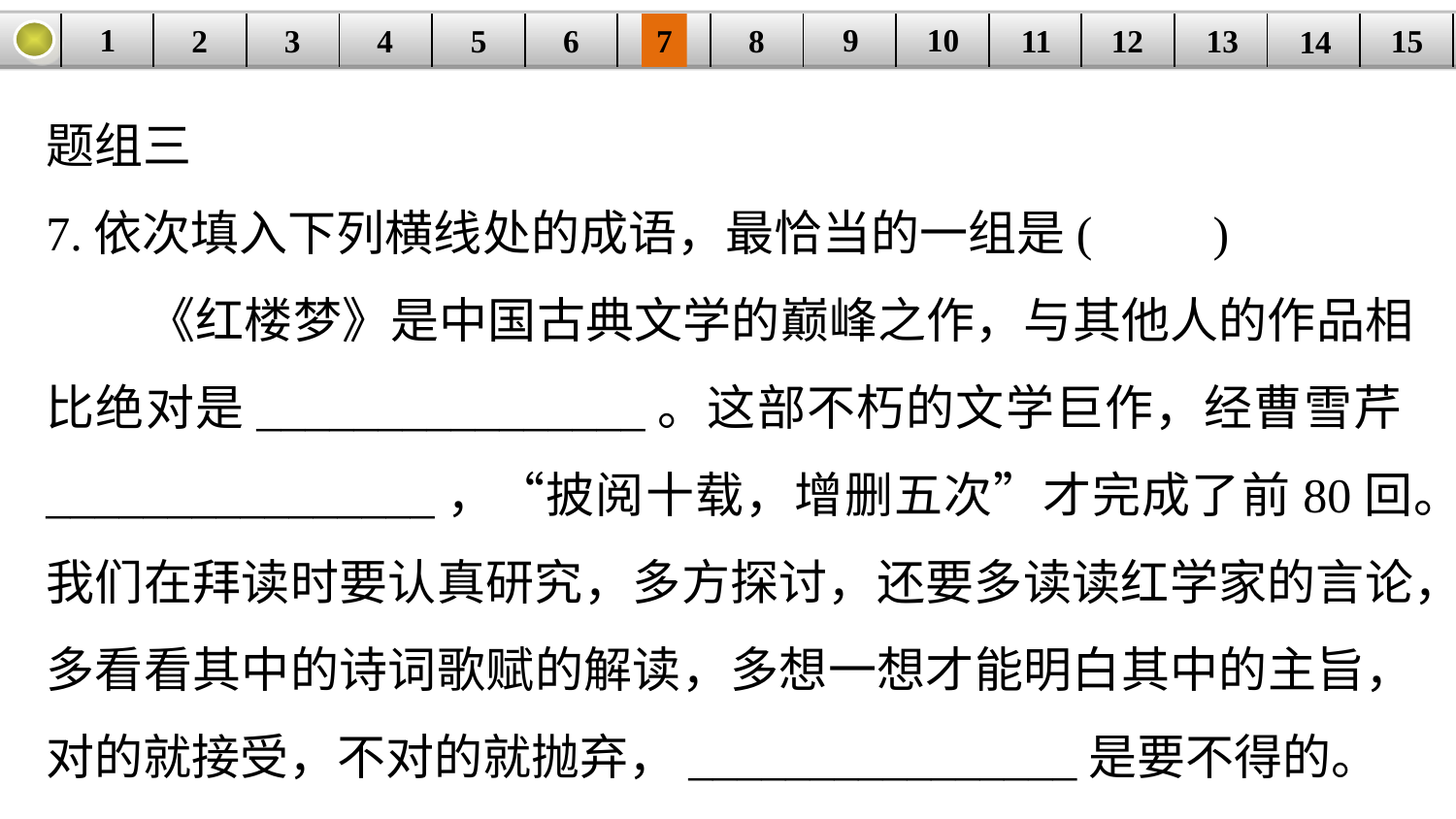

9
10
1
3
4
5
6
8
11
2
12
15
|  |  |  |  |  |  |  |  |  |  |  |  |  |  |  |
| --- | --- | --- | --- | --- | --- | --- | --- | --- | --- | --- | --- | --- | --- | --- |
7
13
14

题组三
7.依次填入下列横线处的成语，最恰当的一组是(　　)
        《红楼梦》是中国古典文学的巅峰之作，与其他人的作品相比绝对是________________。这部不朽的文学巨作，经曹雪芹________________，“披阅十载，增删五次”才完成了前80回。我们在拜读时要认真研究，多方探讨，还要多读读红学家的言论，多看看其中的诗词歌赋的解读，多想一想才能明白其中的主旨，对的就接受，不对的就抛弃，________________是要不得的。